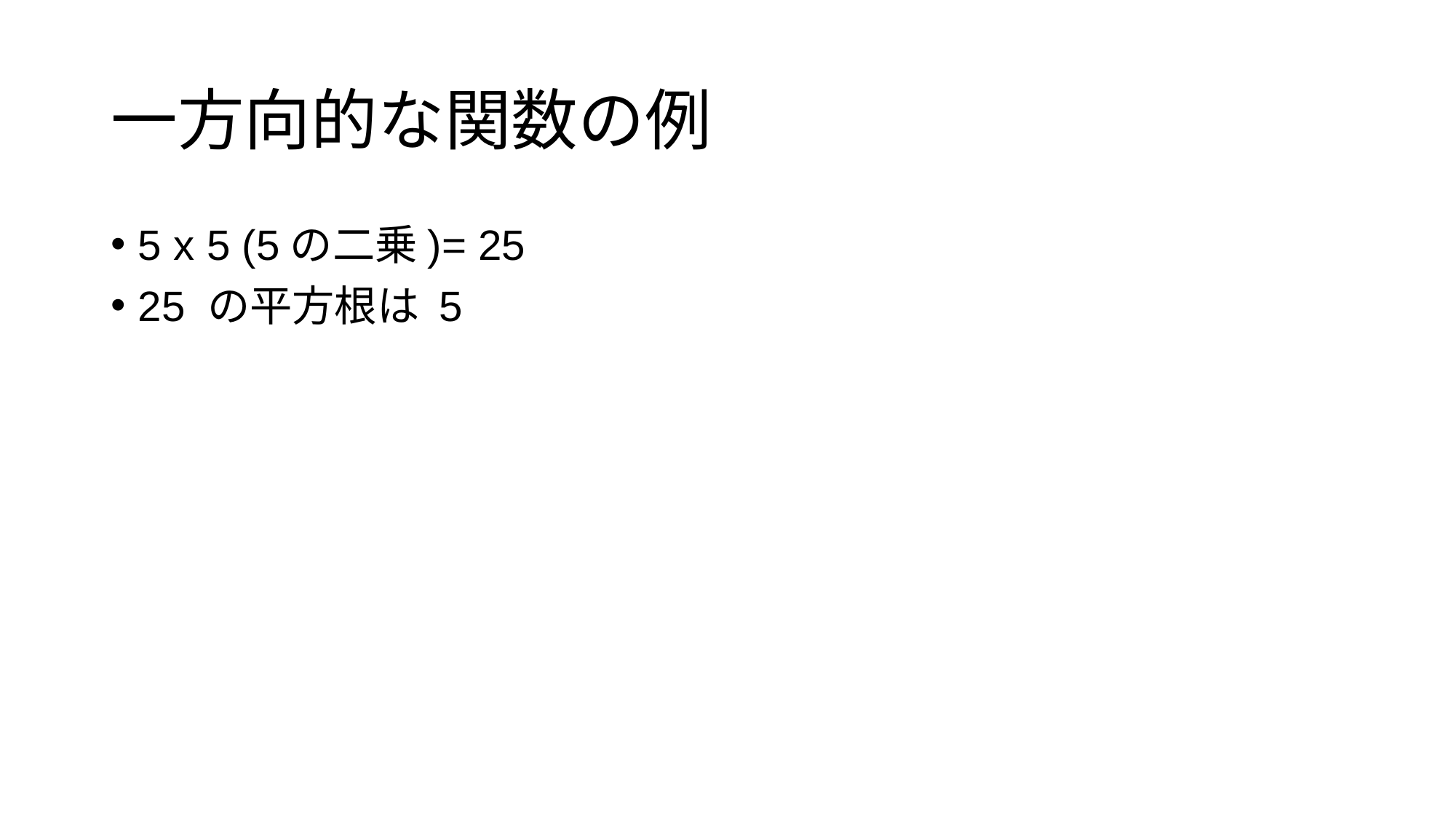

# 一方向的な関数の例
5 x 5 (5の二乗)= 25
25 の平方根は 5